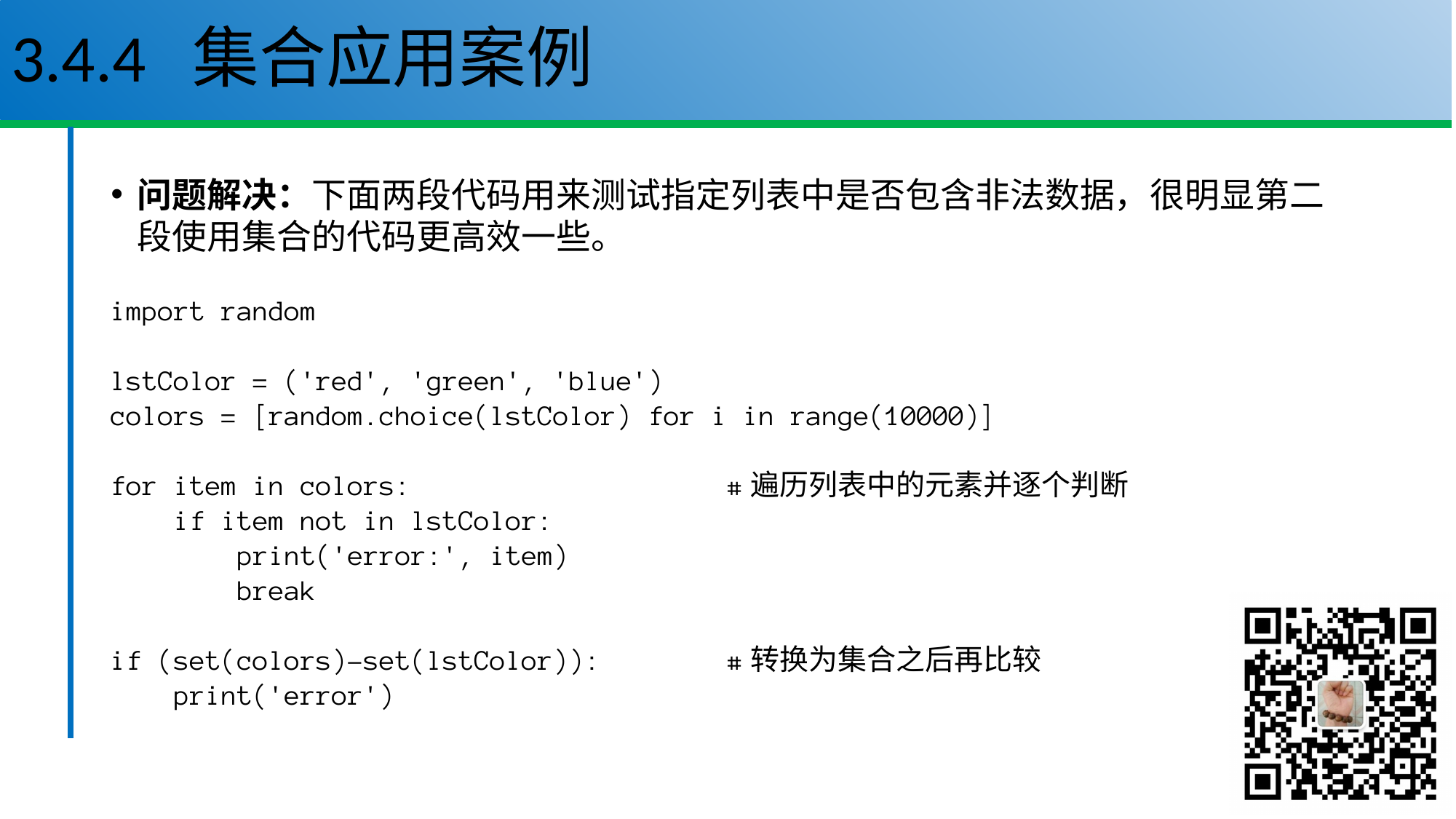

# 3.4.4  集合应用案例
问题解决：下面两段代码用来测试指定列表中是否包含非法数据，很明显第二段使用集合的代码更高效一些。

import random

lstColor = ('red', 'green', 'blue')
colors = [random.choice(lstColor) for i in range(10000)]

for item in colors:                    #遍历列表中的元素并逐个判断
    if item not in lstColor:
        print('error:', item)
        break

if (set(colors)-set(lstColor)):        #转换为集合之后再比较
    print('error')
75